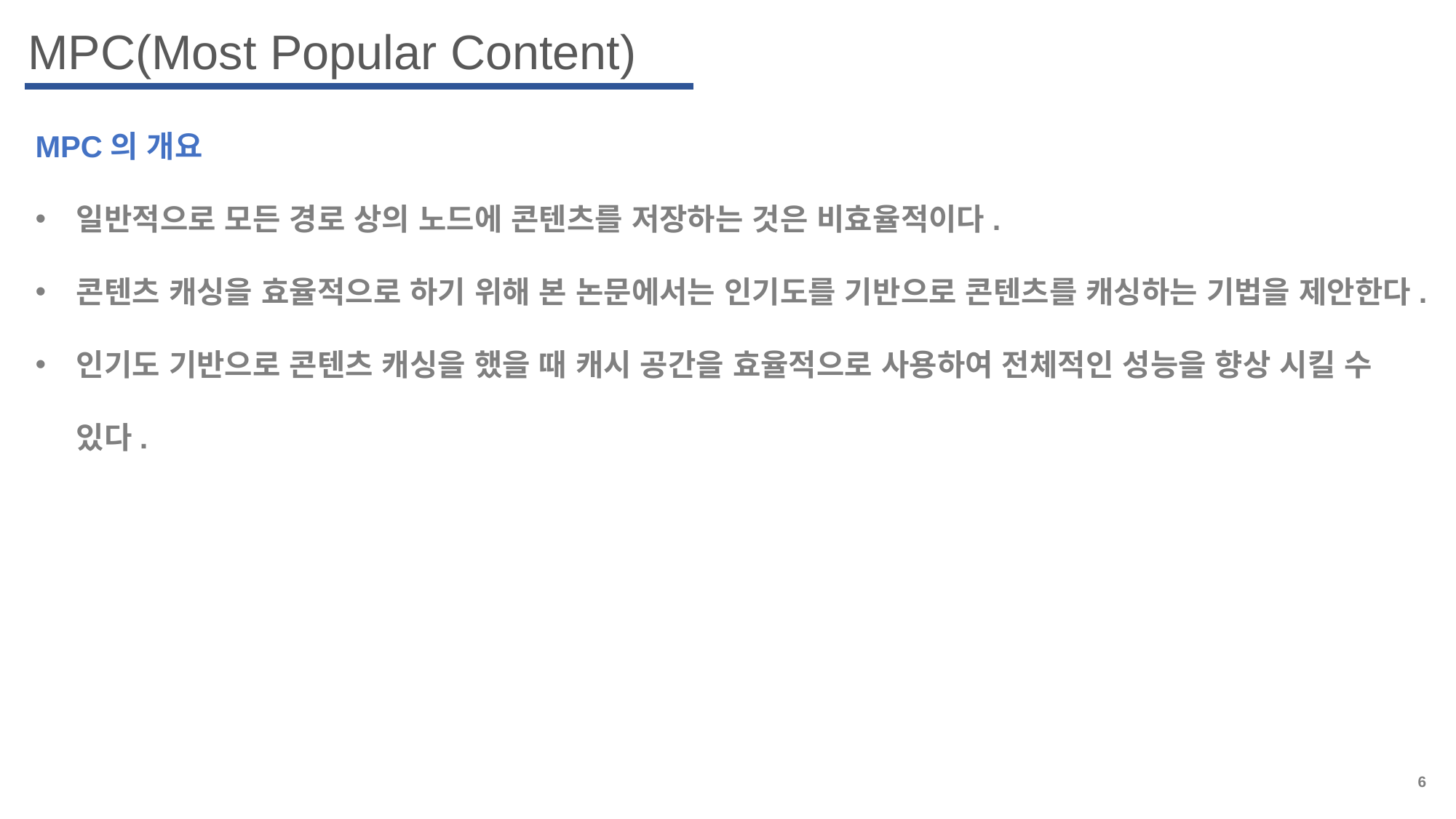

MPC(Most Popular Content)
MPC의 개요
일반적으로 모든 경로 상의 노드에 콘텐츠를 저장하는 것은 비효율적이다.
콘텐츠 캐싱을 효율적으로 하기 위해 본 논문에서는 인기도를 기반으로 콘텐츠를 캐싱하는 기법을 제안한다.
인기도 기반으로 콘텐츠 캐싱을 했을 때 캐시 공간을 효율적으로 사용하여 전체적인 성능을 향상 시킬 수 있다.
6